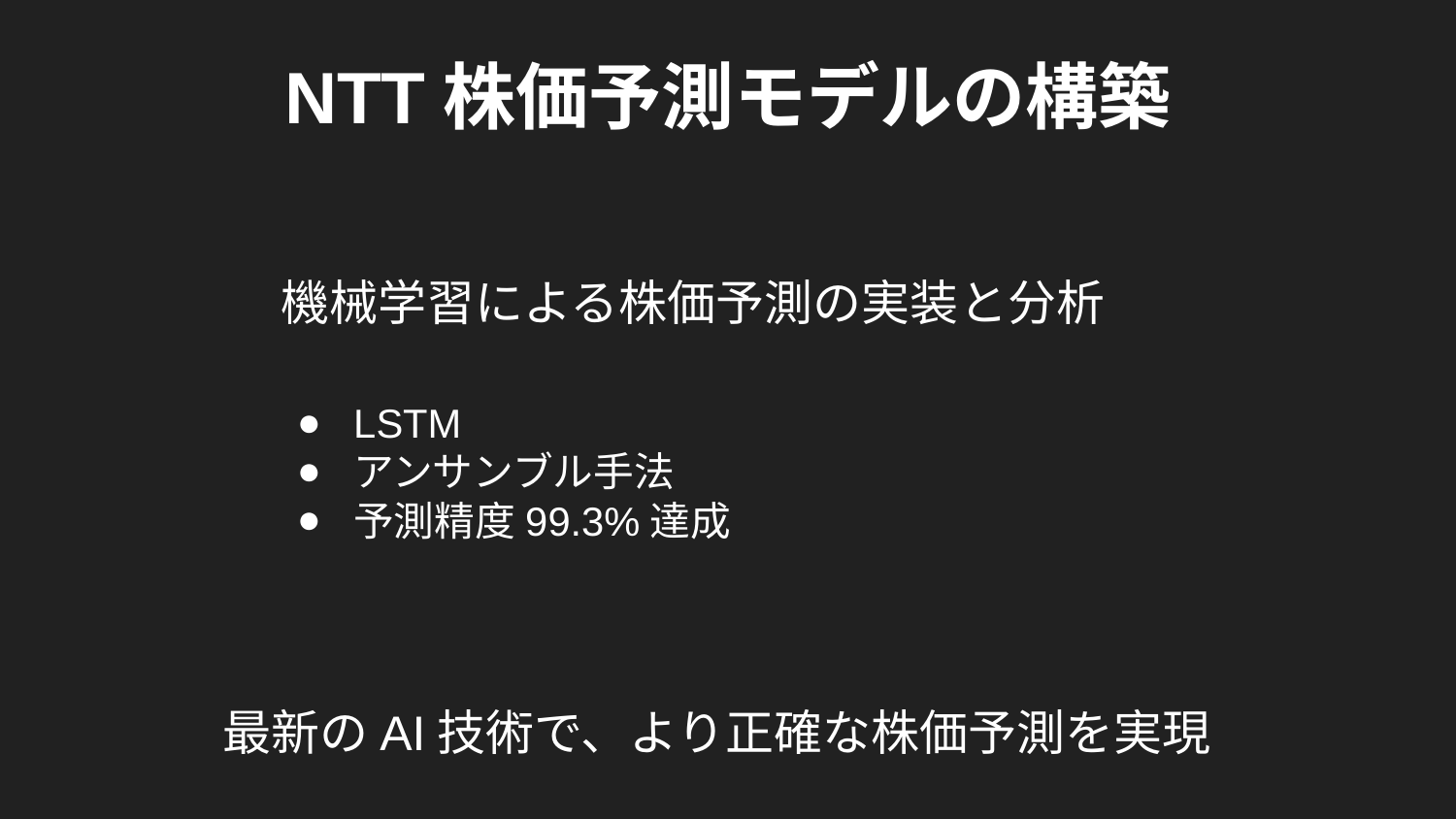

NTT株価予測モデルの構築
機械学習による株価予測の実装と分析

LSTM
アンサンブル手法
予測精度99.3%達成
最新のAI技術で、より正確な株価予測を実現